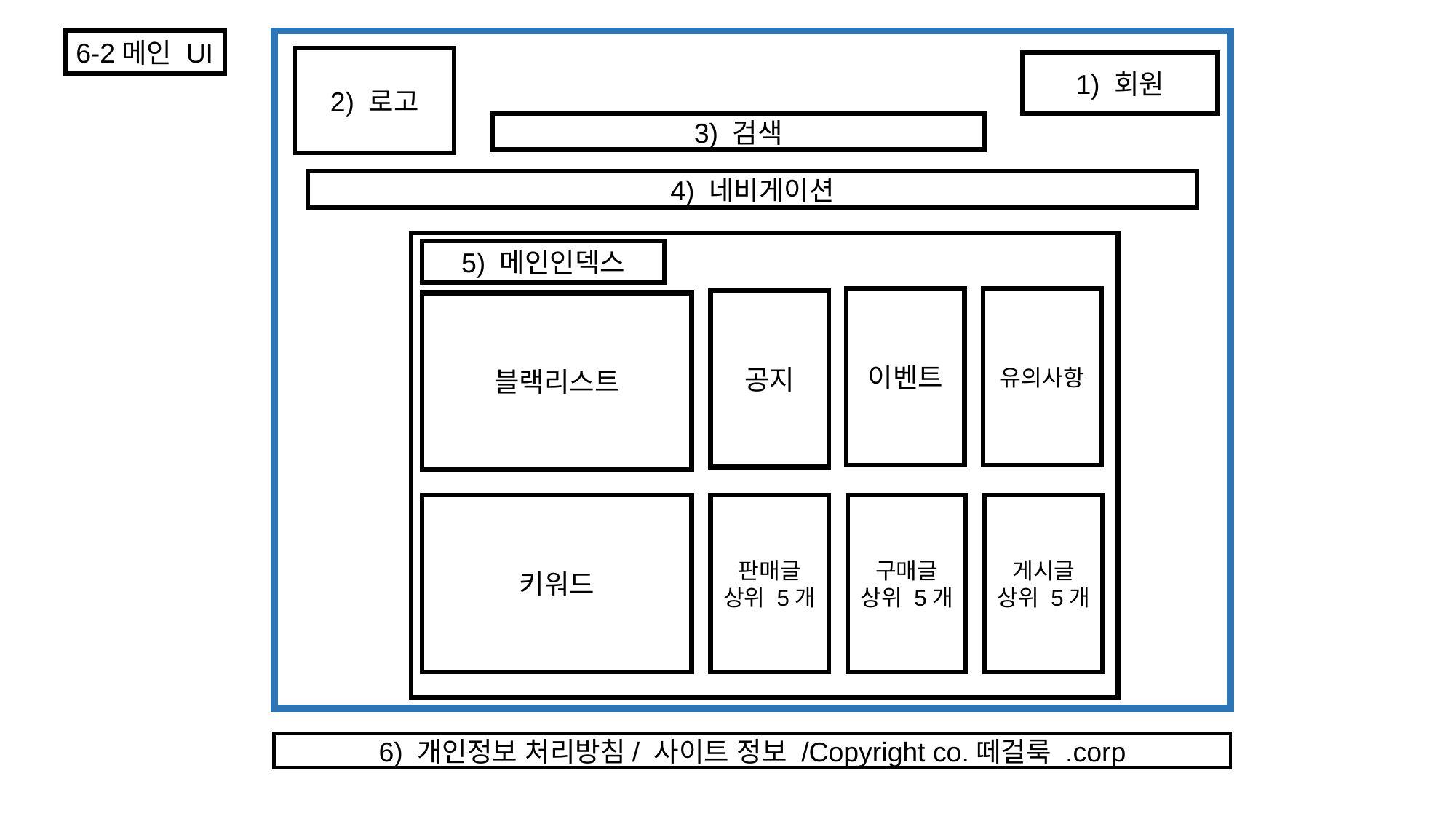

6-2메인 UI

2) 로고
1) 회원
3) 검색
4) 네비게이션

5) 메인인덱스
이벤트
유의사항
공지
블랙리스트
키워드
판매글
상위 5개
구매글
상위 5개
게시글
상위 5개
6) 개인정보 처리방침/ 사이트 정보 /Copyright co.떼걸룩 .corp